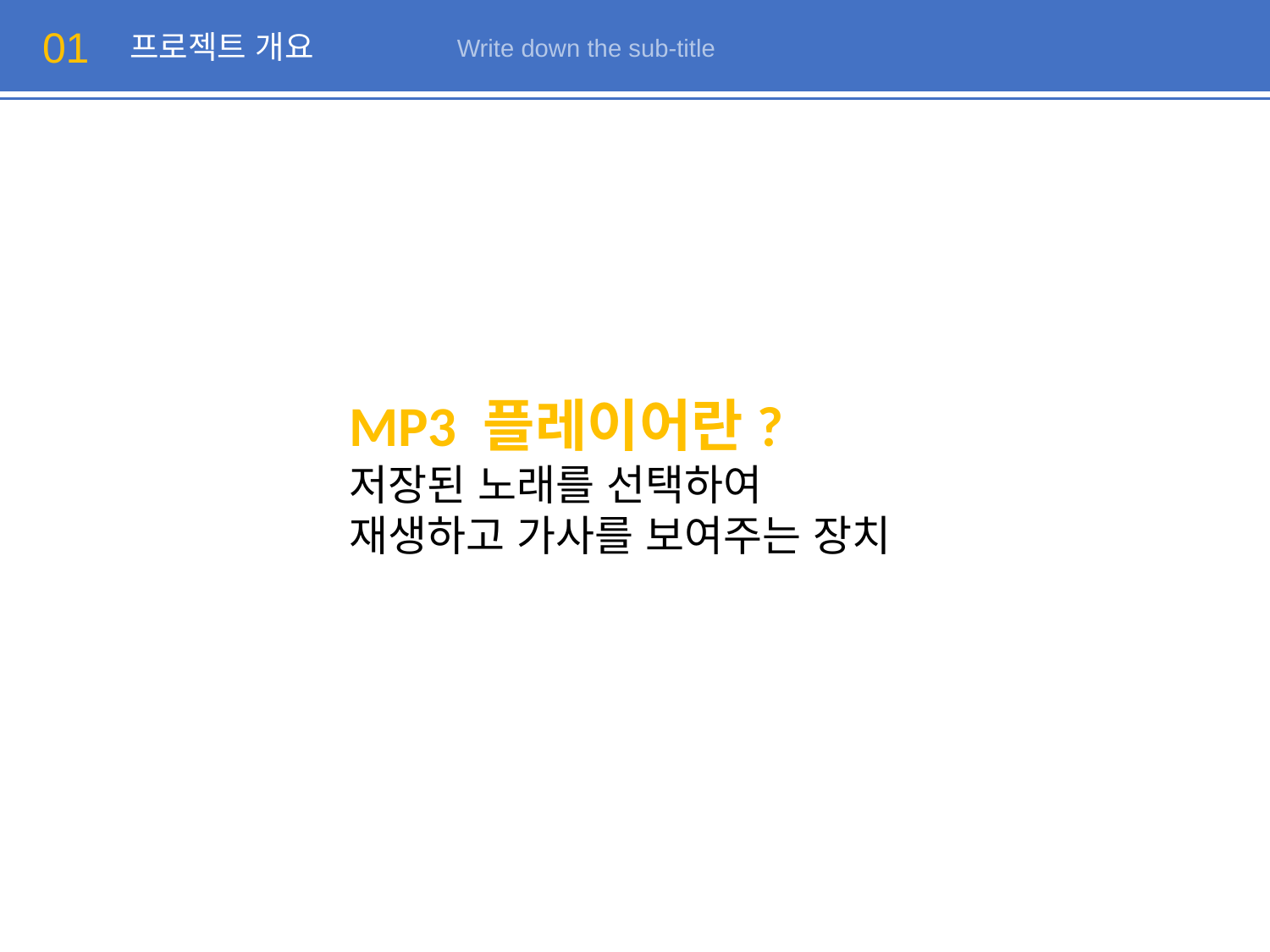

01
프로젝트 개요
Write down the sub-title
MP3 플레이어란?
저장된 노래를 선택하여
재생하고 가사를 보여주는 장치